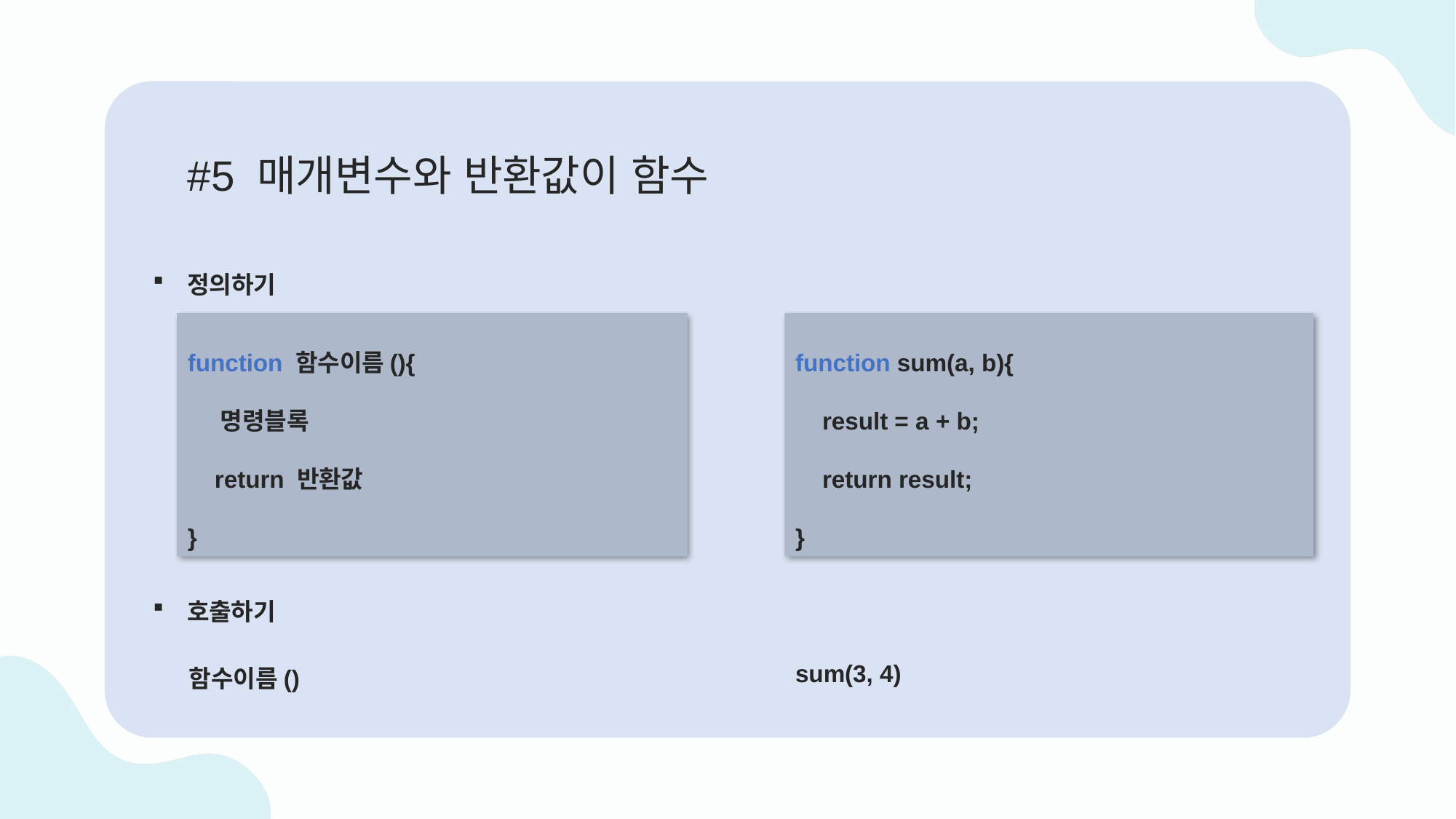

#5 매개변수와 반환값이 함수
정의하기
function 함수이름(){
    명령블록
    return 반환값
}
function sum(a, b){
    result = a + b;
    return result;
}
호출하기
sum(3, 4)
함수이름()